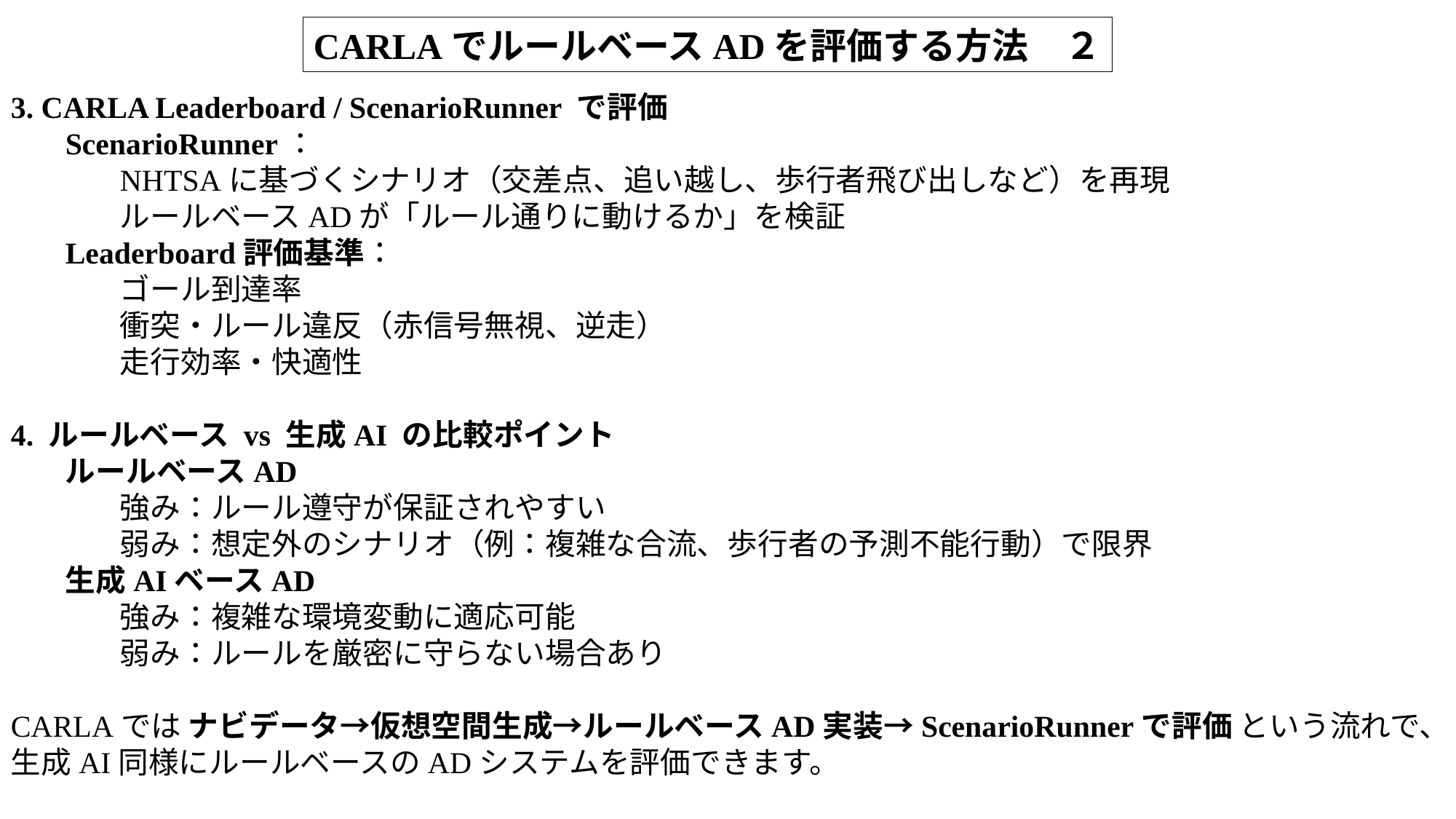

CARLAでルールベースADを評価する方法　２
3. CARLA Leaderboard / ScenarioRunner で評価
ScenarioRunner：
NHTSAに基づくシナリオ（交差点、追い越し、歩行者飛び出しなど）を再現
ルールベースADが「ルール通りに動けるか」を検証
Leaderboard評価基準：
ゴール到達率
衝突・ルール違反（赤信号無視、逆走）
走行効率・快適性

4. ルールベース vs 生成AI の比較ポイント
ルールベースAD
強み：ルール遵守が保証されやすい
弱み：想定外のシナリオ（例：複雑な合流、歩行者の予測不能行動）で限界
生成AIベースAD
強み：複雑な環境変動に適応可能
弱み：ルールを厳密に守らない場合あり

CARLAでは ナビデータ→仮想空間生成→ルールベースAD実装→ScenarioRunnerで評価 という流れで、生成AI同様にルールベースのADシステムを評価できます。